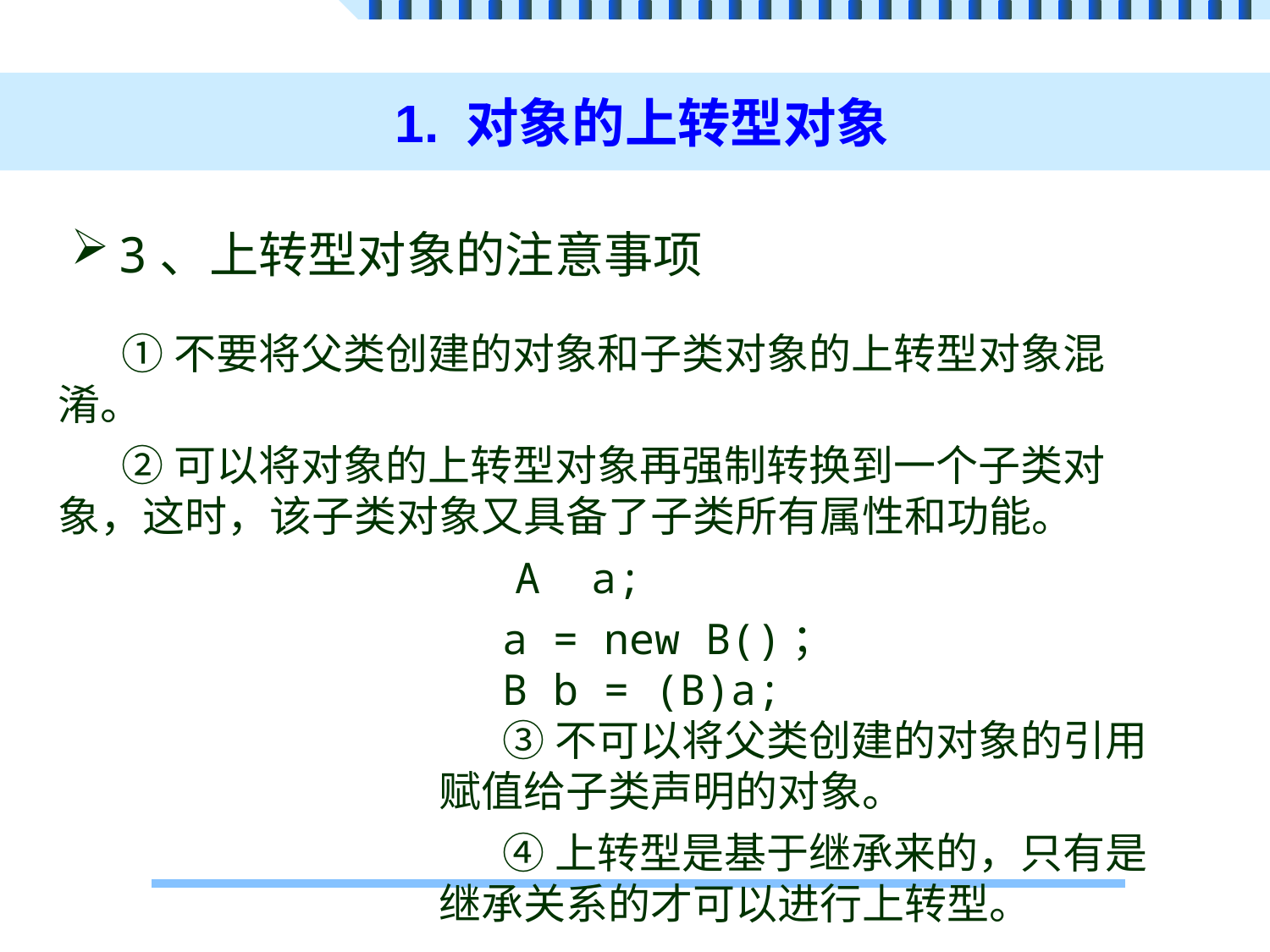

# 1. 对象的上转型对象
3、上转型对象的注意事项
①不要将父类创建的对象和子类对象的上转型对象混淆。
②可以将对象的上转型对象再强制转换到一个子类对象，这时，该子类对象又具备了子类所有属性和功能。
			   A  a;
a = new B()；
B b = (B)a;
③不可以将父类创建的对象的引用赋值给子类声明的对象。
④上转型是基于继承来的，只有是继承关系的才可以进行上转型。